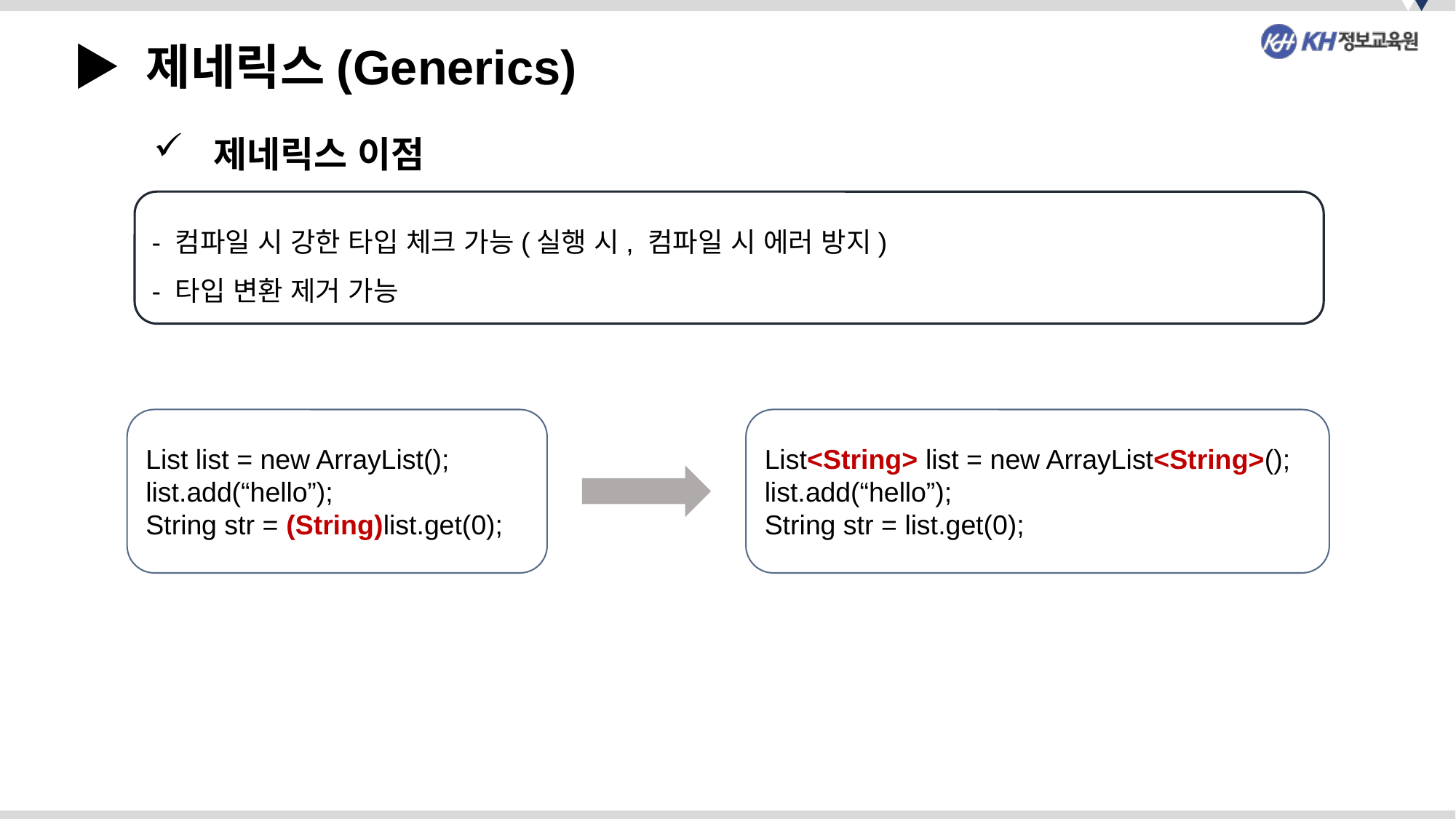

▶ 제네릭스(Generics)
 제네릭스 이점
- 컴파일 시 강한 타입 체크 가능(실행 시, 컴파일 시 에러 방지)
- 타입 변환 제거 가능
List<String> list = new ArrayList<String>();
list.add(“hello”);
String str = list.get(0);
List list = new ArrayList();
list.add(“hello”);
String str = (String)list.get(0);